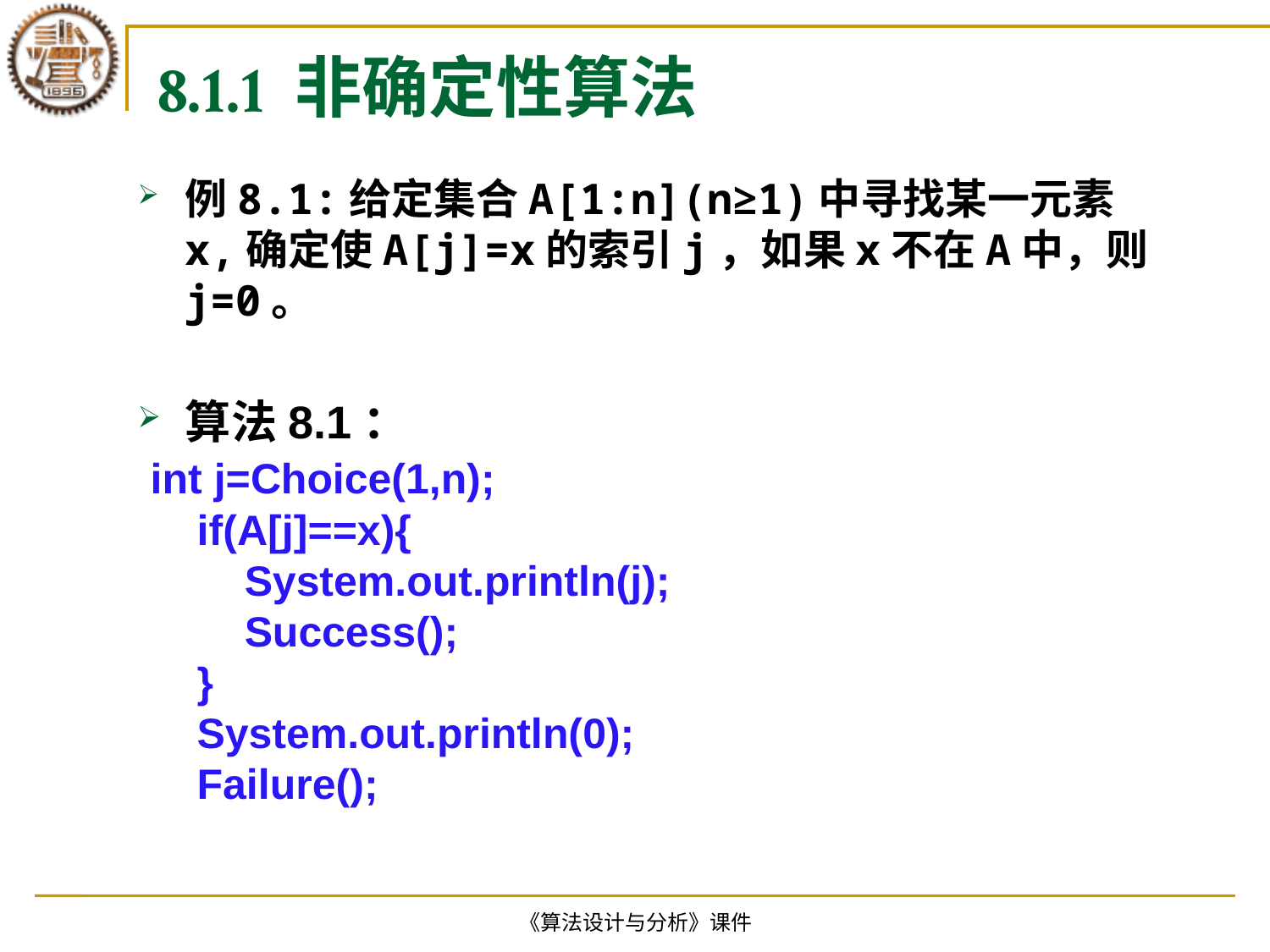

# 8.1.1 非确定性算法
例8.1:给定集合A[1:n](n≥1)中寻找某一元素x,确定使A[j]=x的索引j，如果x不在A中，则j=0。

算法8.1：
 int j=Choice(1,n);
     if(A[j]==x){
         System.out.println(j);
         Success();
     }
     System.out.println(0);
     Failure();

《算法设计与分析》课件
7